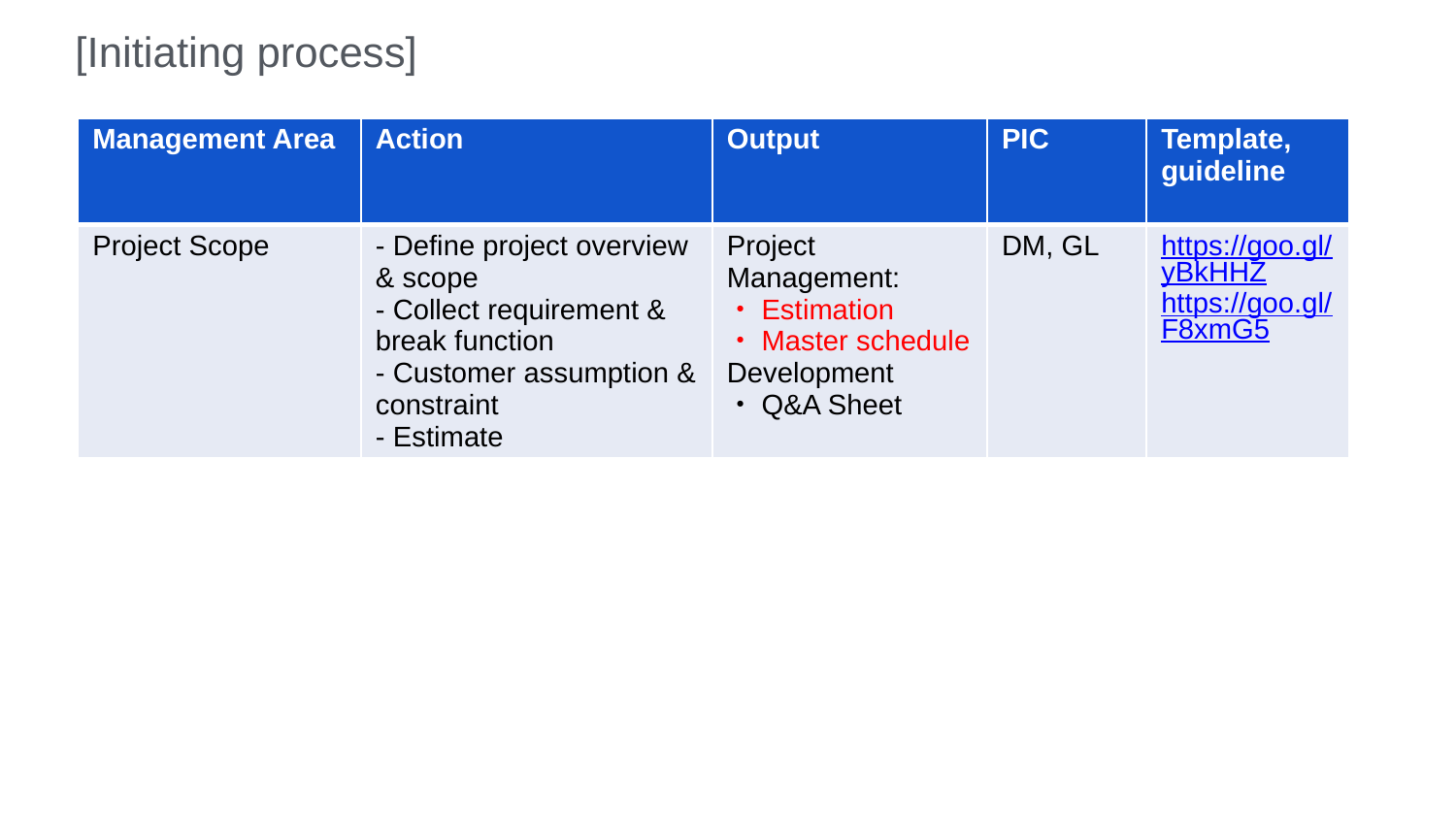

[Initiating process]
| Management Area | Action | Output | PIC | Template, guideline |
| --- | --- | --- | --- | --- |
| Project Scope | - Define project overview & scope - Collect requirement & break function - Customer assumption & constraint - Estimate | Project Management: ・Estimation ・Master schedule Development ・Q&A Sheet | DM, GL | https://goo.gl/yBkHHZ https://goo.gl/F8xmG5 |